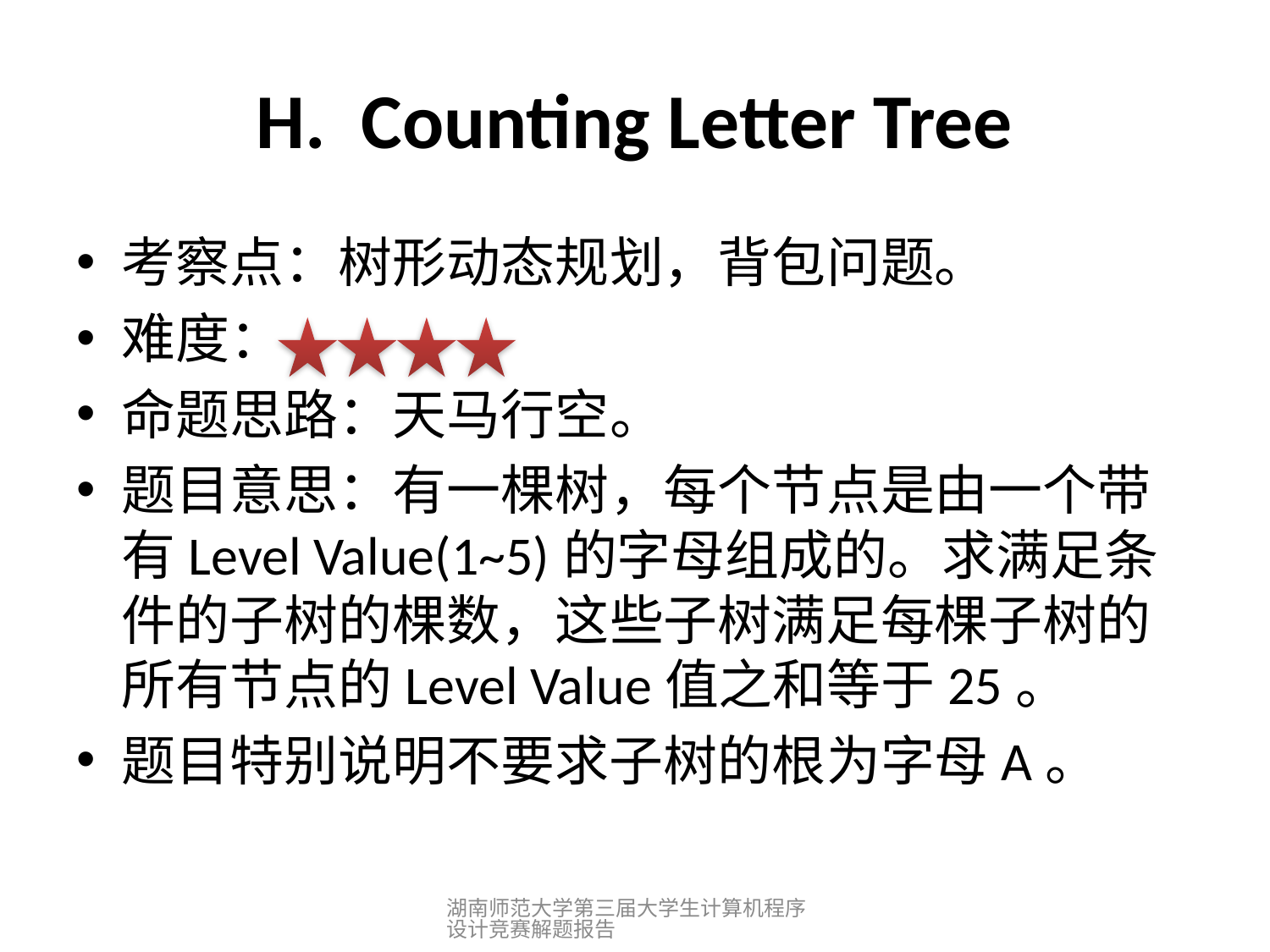

# H.  Counting Letter Tree
考察点：树形动态规划，背包问题。
难度：
命题思路：天马行空。
题目意思：有一棵树，每个节点是由一个带有Level Value(1~5)的字母组成的。求满足条件的子树的棵数，这些子树满足每棵子树的所有节点的Level Value值之和等于25。
题目特别说明不要求子树的根为字母A。

湖南师范大学第三届大学生计算机程序设计竞赛解题报告